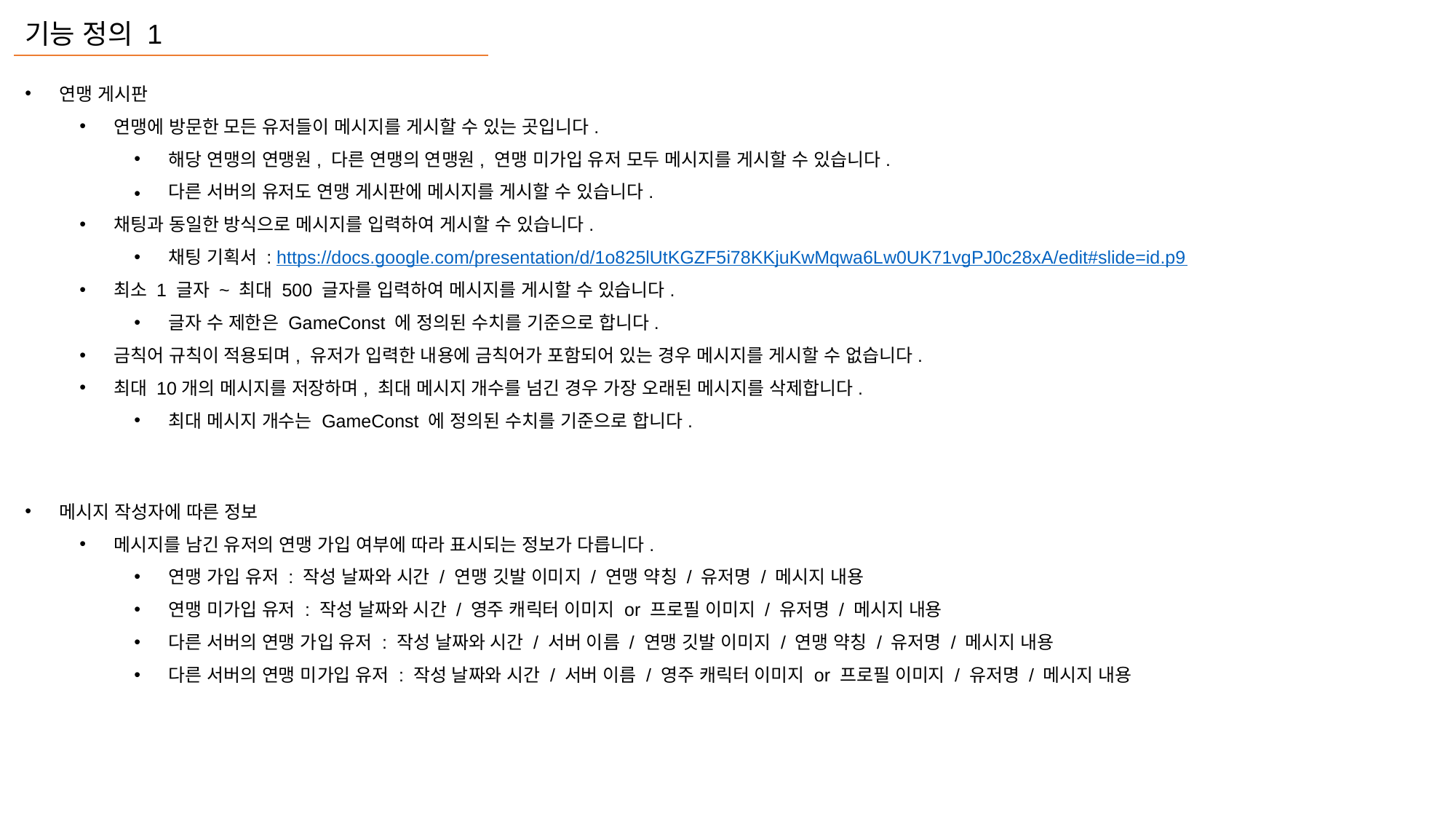

기능 정의 1
연맹 게시판
연맹에 방문한 모든 유저들이 메시지를 게시할 수 있는 곳입니다.
해당 연맹의 연맹원, 다른 연맹의 연맹원, 연맹 미가입 유저 모두 메시지를 게시할 수 있습니다.
다른 서버의 유저도 연맹 게시판에 메시지를 게시할 수 있습니다.
채팅과 동일한 방식으로 메시지를 입력하여 게시할 수 있습니다.
채팅 기획서 : https://docs.google.com/presentation/d/1o825lUtKGZF5i78KKjuKwMqwa6Lw0UK71vgPJ0c28xA/edit#slide=id.p9
최소 1 글자 ~ 최대 500 글자를 입력하여 메시지를 게시할 수 있습니다.
글자 수 제한은 GameConst 에 정의된 수치를 기준으로 합니다.
금칙어 규칙이 적용되며, 유저가 입력한 내용에 금칙어가 포함되어 있는 경우 메시지를 게시할 수 없습니다.
최대 10개의 메시지를 저장하며, 최대 메시지 개수를 넘긴 경우 가장 오래된 메시지를 삭제합니다.
최대 메시지 개수는 GameConst 에 정의된 수치를 기준으로 합니다.
메시지 작성자에 따른 정보
메시지를 남긴 유저의 연맹 가입 여부에 따라 표시되는 정보가 다릅니다.
연맹 가입 유저 : 작성 날짜와 시간 / 연맹 깃발 이미지 / 연맹 약칭 / 유저명 / 메시지 내용
연맹 미가입 유저 : 작성 날짜와 시간 / 영주 캐릭터 이미지 or 프로필 이미지 / 유저명 / 메시지 내용
다른 서버의 연맹 가입 유저 : 작성 날짜와 시간 / 서버 이름 / 연맹 깃발 이미지 / 연맹 약칭 / 유저명 / 메시지 내용
다른 서버의 연맹 미가입 유저 : 작성 날짜와 시간 / 서버 이름 / 영주 캐릭터 이미지 or 프로필 이미지 / 유저명 / 메시지 내용